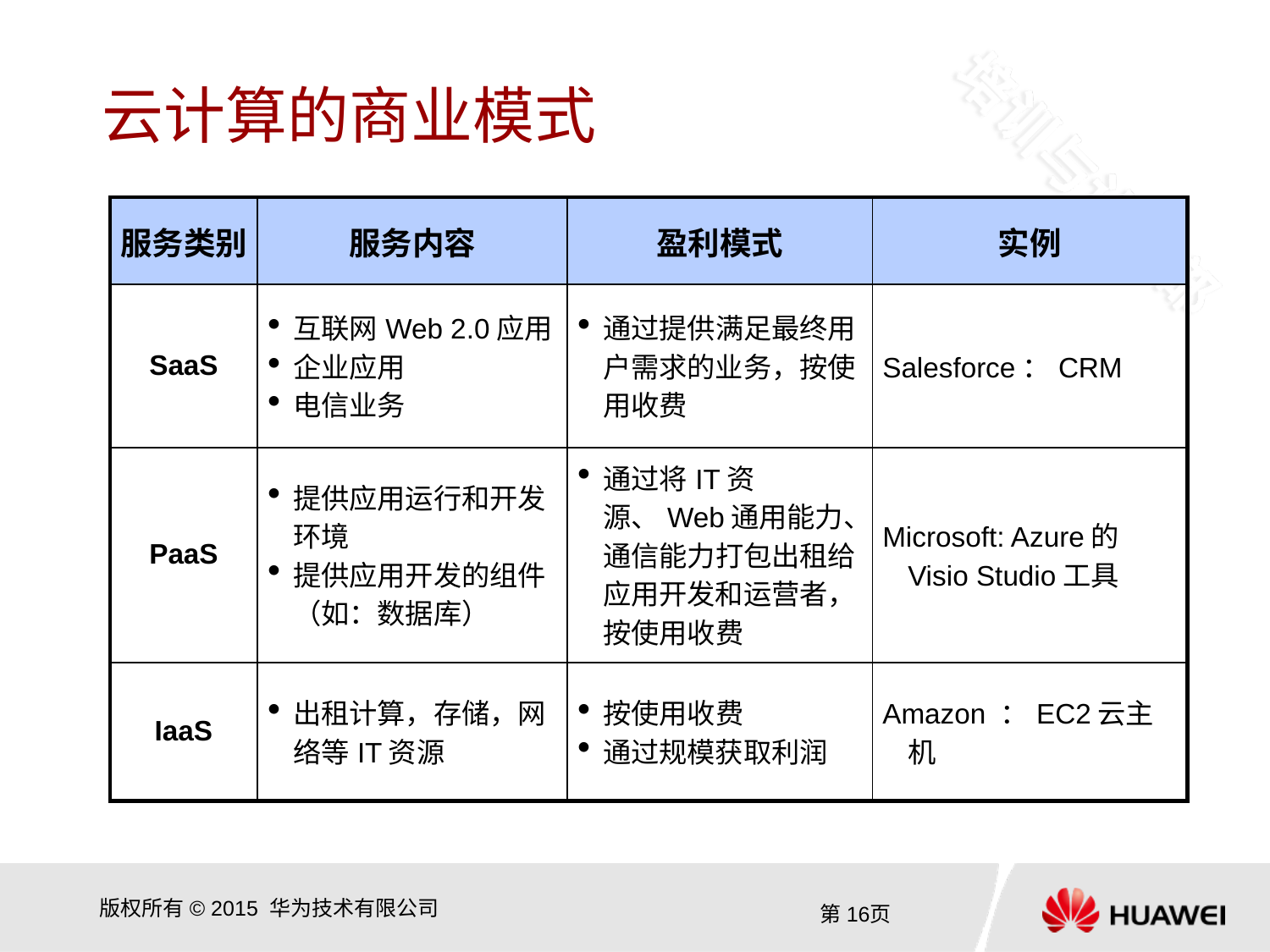

# 云计算的商业模式
| 服务类别 | 服务内容 | 盈利模式 | 实例 |
| --- | --- | --- | --- |
| SaaS | 互联网Web 2.0应用 企业应用 电信业务 | 通过提供满足最终用户需求的业务，按使用收费 | Salesforce：CRM |
| PaaS | 提供应用运行和开发环境 提供应用开发的组件（如：数据库） | 通过将IT资源、Web通用能力、通信能力打包出租给应用开发和运营者，按使用收费 | Microsoft: Azure的Visio Studio工具 |
| IaaS | 出租计算，存储，网络等IT资源 | 按使用收费 通过规模获取利润 | Amazon ：EC2云主机 |